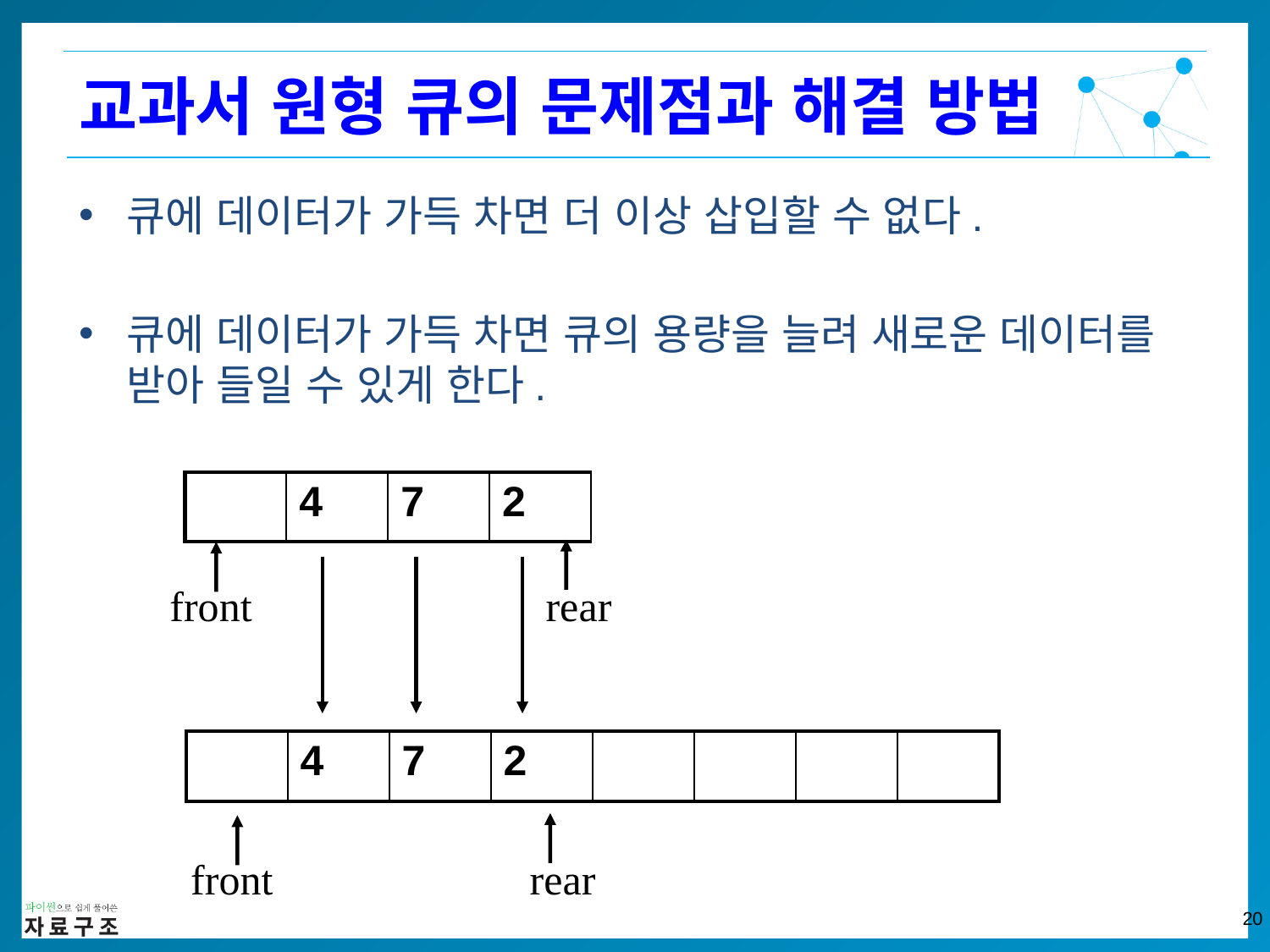

교과서 원형 큐의 문제점과 해결 방법
큐에 데이터가 가득 차면 더 이상 삽입할 수 없다.

큐에 데이터가 가득 차면 큐의 용량을 늘려 새로운 데이터를 받아 들일 수 있게 한다.

|  | 4 | 7 | 2 |
| --- | --- | --- | --- |

front
rear
|  | 4 | 7 | 2 |  |  |  |  |
| --- | --- | --- | --- | --- | --- | --- | --- |

front
rear